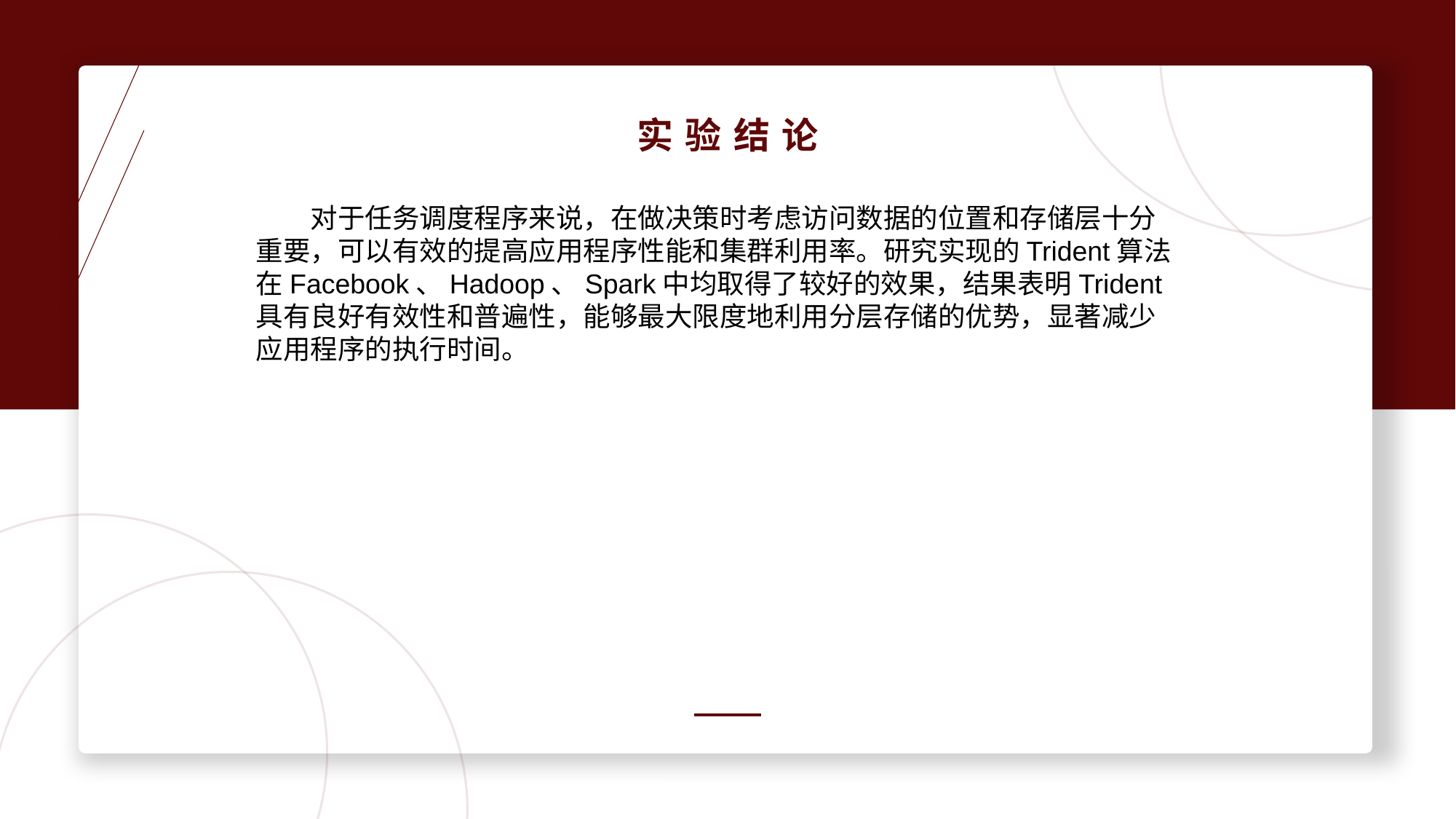

实验结论
对于任务调度程序来说，在做决策时考虑访问数据的位置和存储层十分重要，可以有效的提高应用程序性能和集群利用率。研究实现的Trident算法在Facebook、Hadoop、Spark中均取得了较好的效果，结果表明Trident具有良好有效性和普遍性，能够最大限度地利用分层存储的优势，显著减少应用程序的执行时间。